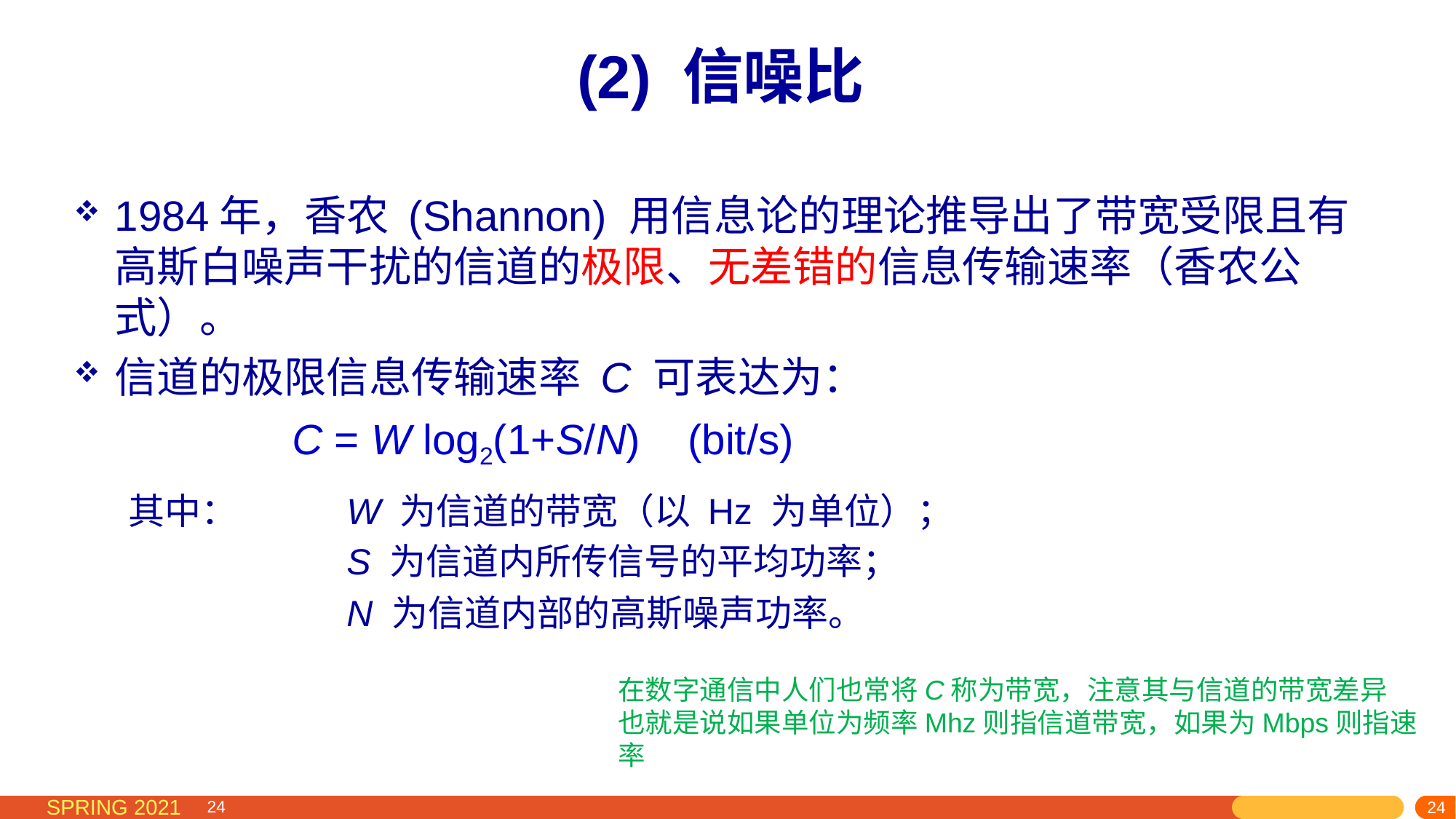

# (2) 信噪比
1984年，香农 (Shannon) 用信息论的理论推导出了带宽受限且有高斯白噪声干扰的信道的极限、无差错的信息传输速率（香农公式）。
信道的极限信息传输速率 C 可表达为：
		C = W log2(1+S/N)    (bit/s)
其中：	W 为信道的带宽（以 Hz 为单位）；
		S 为信道内所传信号的平均功率；
		N 为信道内部的高斯噪声功率。
在数字通信中人们也常将C称为带宽，注意其与信道的带宽差异
也就是说如果单位为频率Mhz则指信道带宽，如果为Mbps则指速率